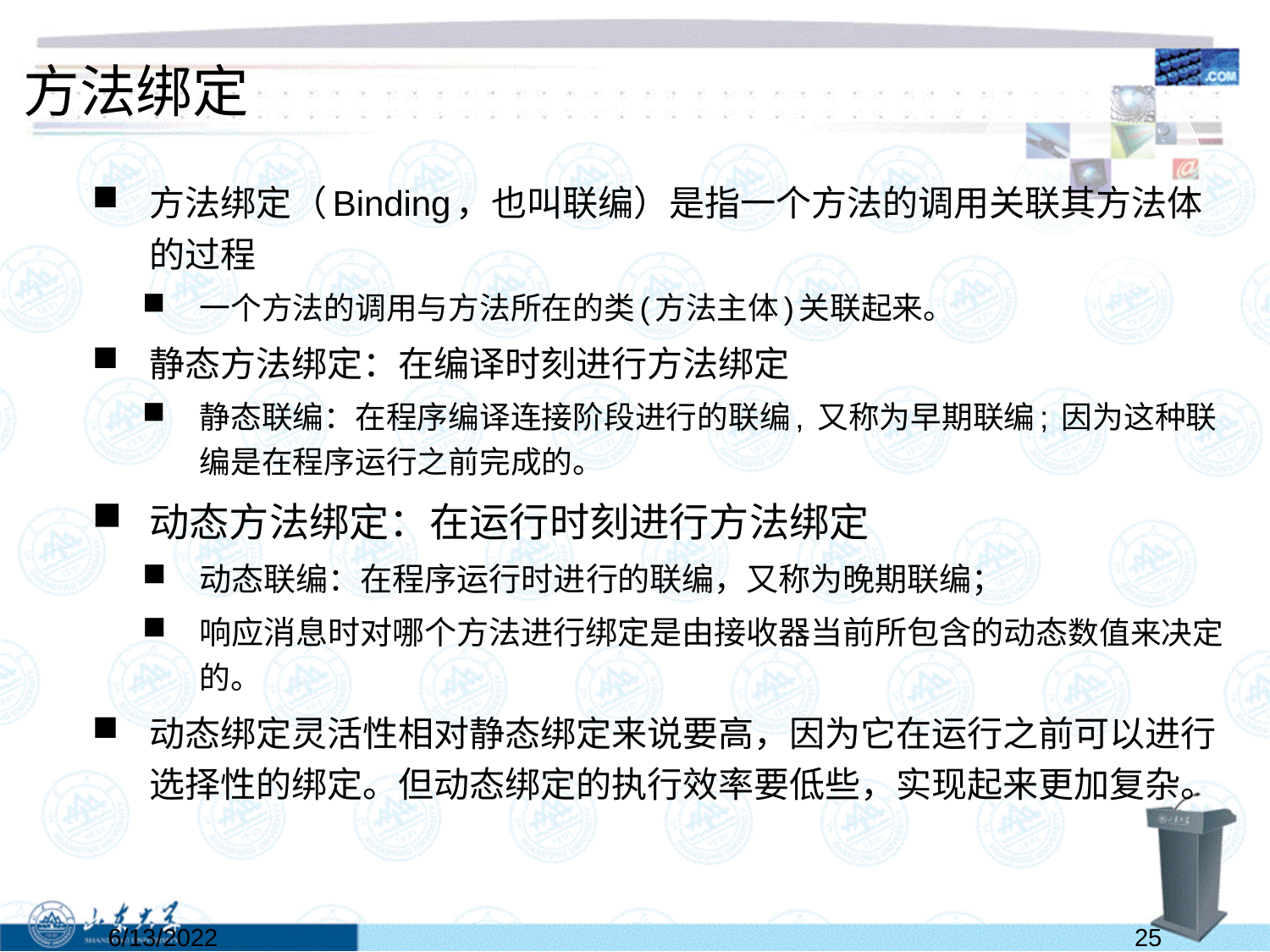

# 方法绑定
方法绑定（Binding，也叫联编）是指一个方法的调用关联其方法体的过程
一个方法的调用与方法所在的类(方法主体)关联起来。
静态方法绑定：在编译时刻进行方法绑定
静态联编：在程序编译连接阶段进行的联编, 又称为早期联编; 因为这种联编是在程序运行之前完成的。
动态方法绑定：在运行时刻进行方法绑定
动态联编：在程序运行时进行的联编，又称为晚期联编；
响应消息时对哪个方法进行绑定是由接收器当前所包含的动态数值来决定的。
动态绑定灵活性相对静态绑定来说要高，因为它在运行之前可以进行选择性的绑定。但动态绑定的执行效率要低些，实现起来更加复杂。
6/13/2022
25